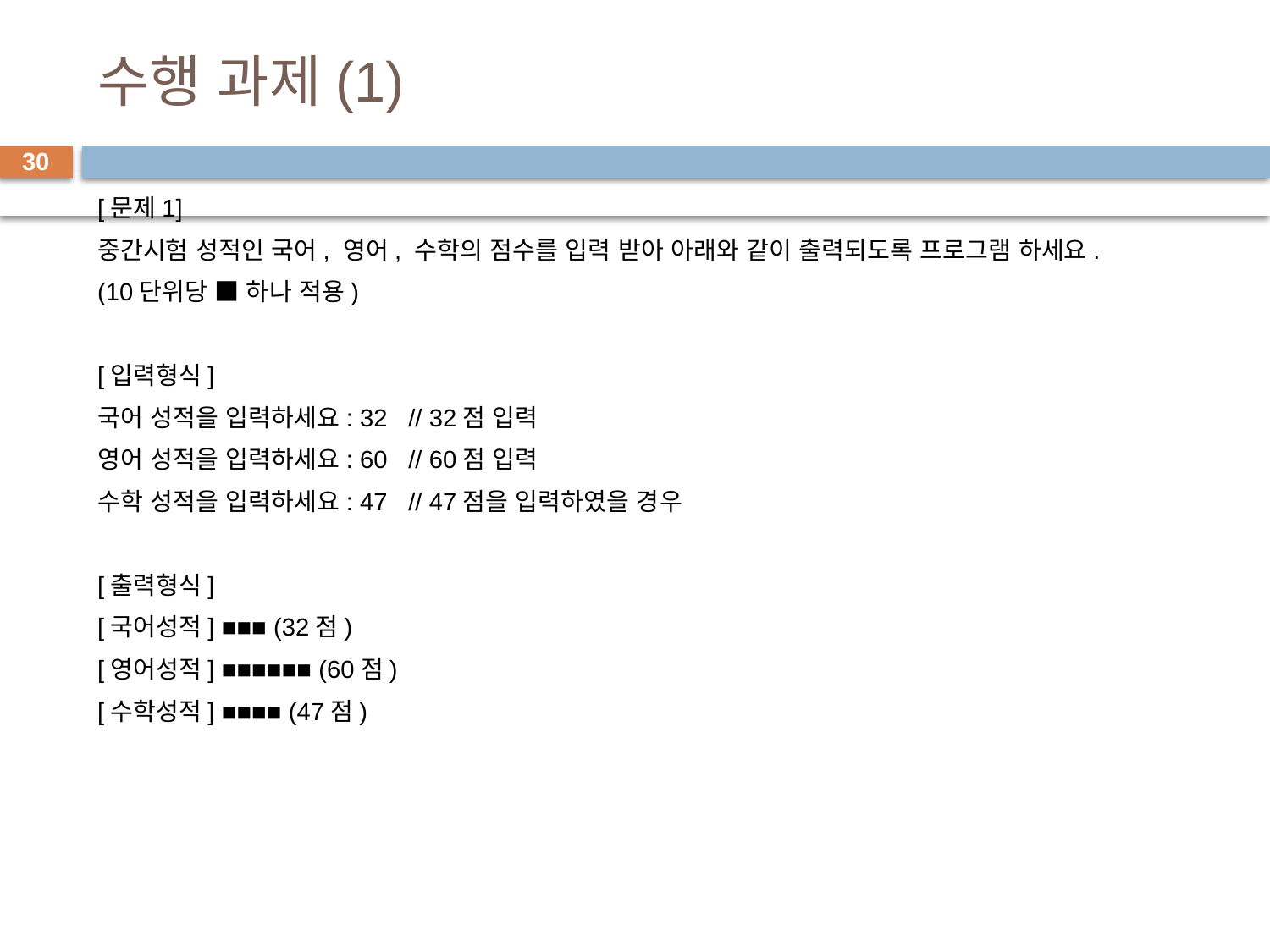

# 수행 과제(1)
30
[문제1]
중간시험 성적인 국어, 영어, 수학의 점수를 입력 받아 아래와 같이 출력되도록 프로그램 하세요.
(10단위당 ■ 하나 적용)

[입력형식]
국어 성적을 입력하세요: 32   // 32점 입력
영어 성적을 입력하세요: 60   // 60점 입력
수학 성적을 입력하세요: 47   // 47점을 입력하였을 경우

[출력형식]
[국어성적] ■■■ (32점)
[영어성적] ■■■■■■ (60점)
[수학성적] ■■■■ (47점)
30